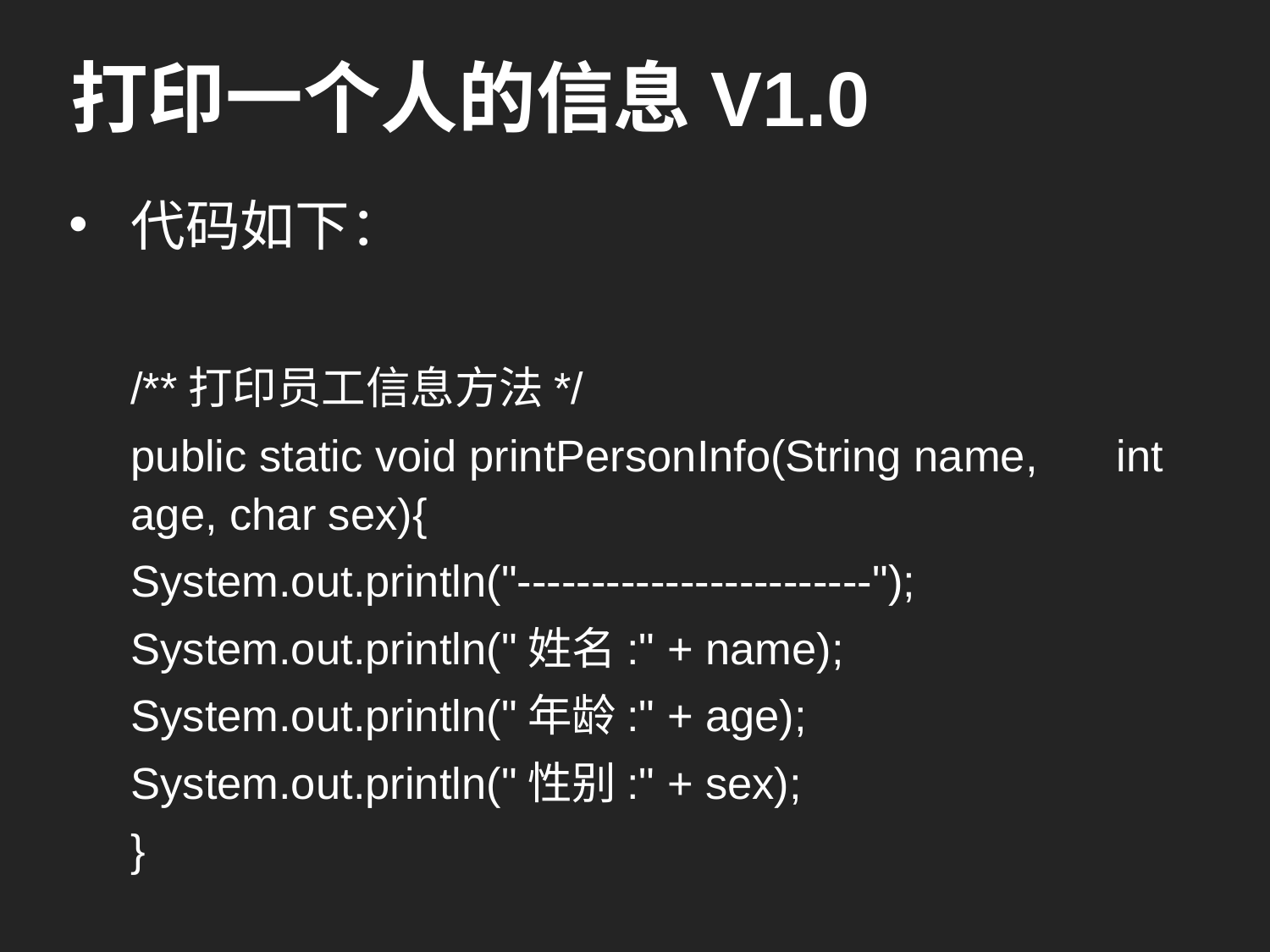

# 打印一个人的信息V1.0
代码如下：

/**打印员工信息方法*/
public static void printPersonInfo(String name, 				int age, char sex){
	System.out.println("------------------------");
	System.out.println("姓名:" + name);
	System.out.println("年龄:" + age);
	System.out.println("性别:" + sex);
}